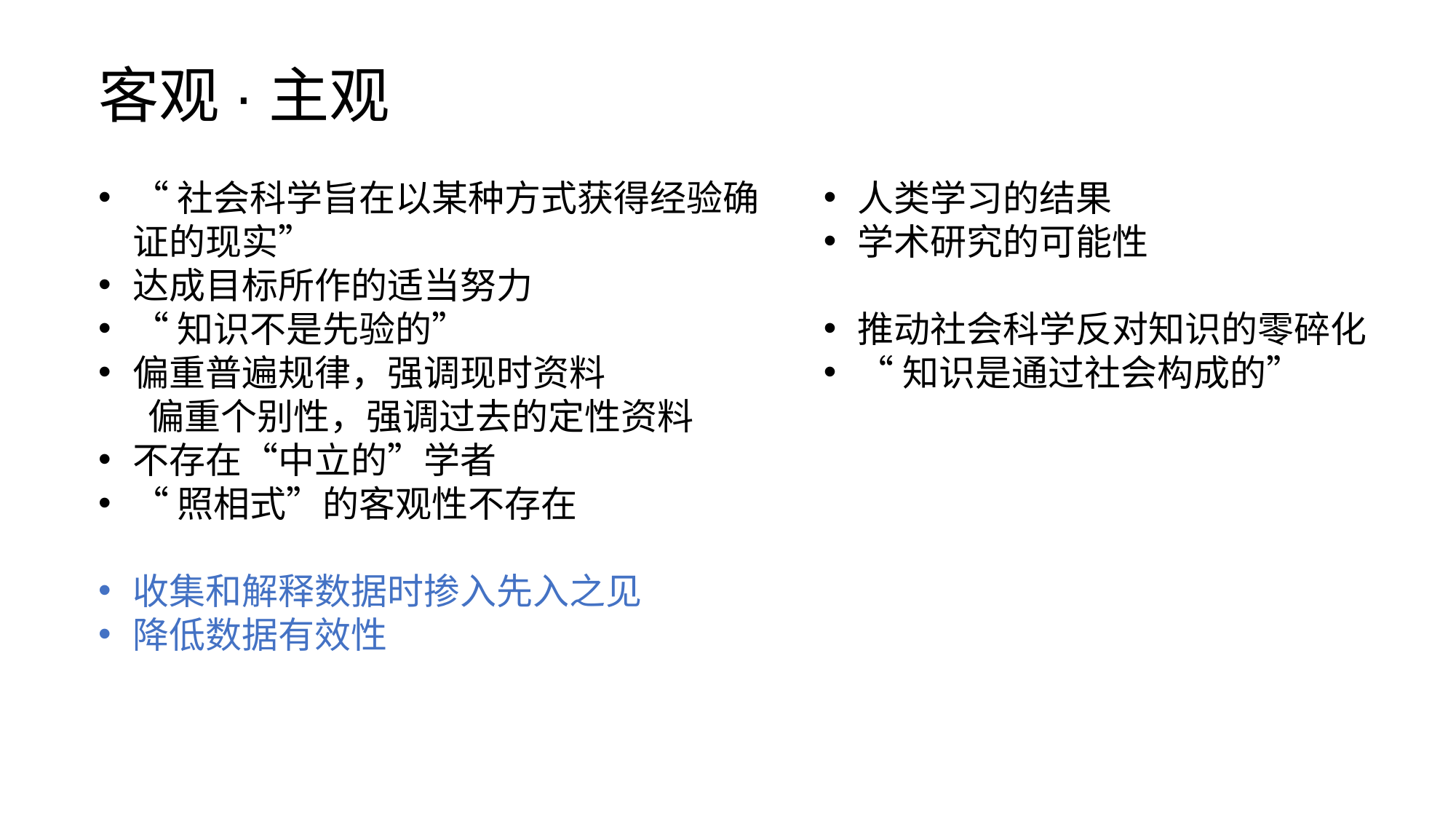

客观·主观
“社会科学旨在以某种方式获得经验确证的现实”
达成目标所作的适当努力
“知识不是先验的”
偏重普遍规律，强调现时资料
     偏重个别性，强调过去的定性资料
不存在“中立的”学者
“照相式”的客观性不存在

收集和解释数据时掺入先入之见
降低数据有效性

人类学习的结果
学术研究的可能性

推动社会科学反对知识的零碎化
“知识是通过社会构成的”